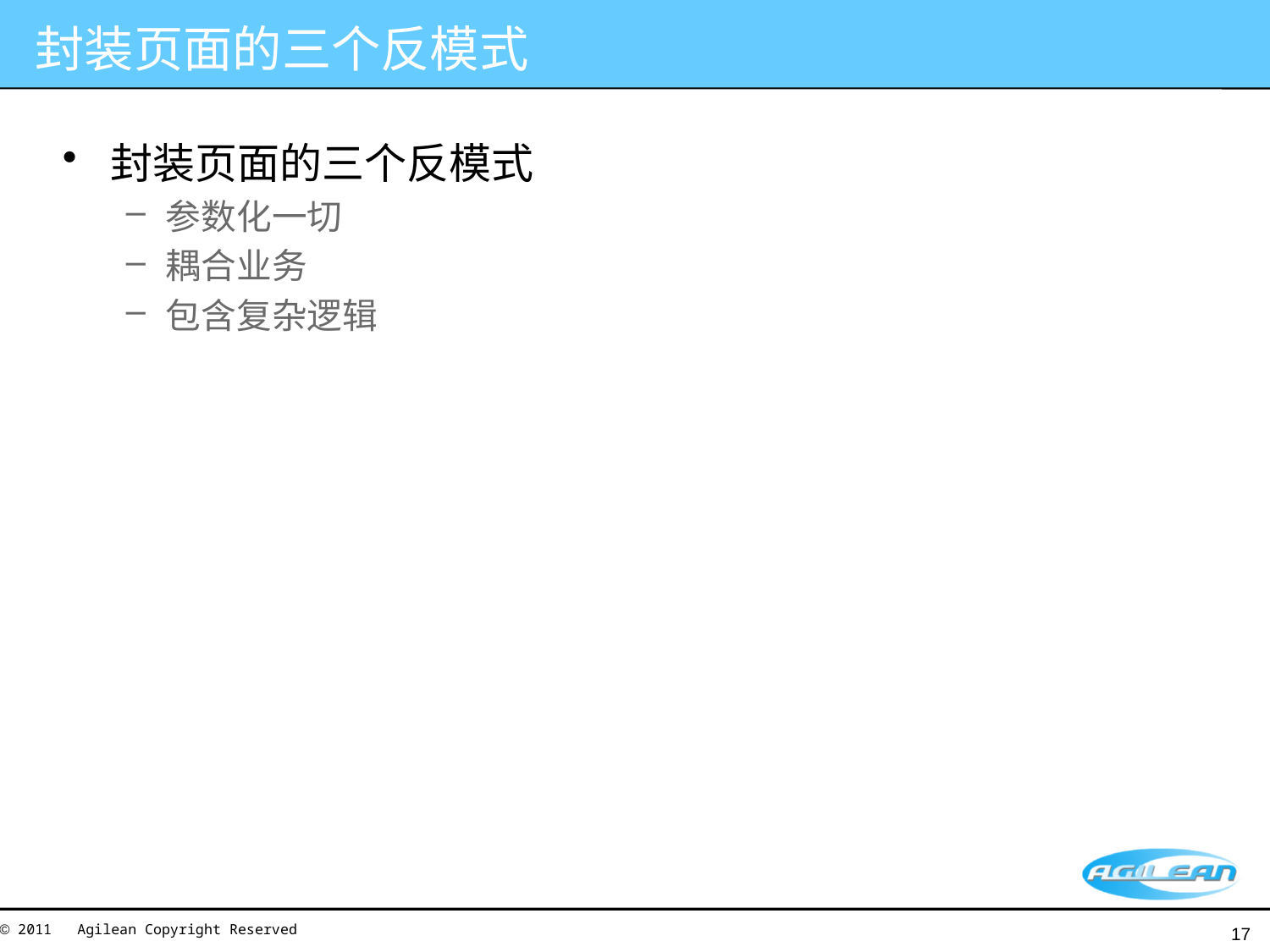

# 封装页面的三个反模式
封装页面的三个反模式
参数化一切
耦合业务
包含复杂逻辑
17